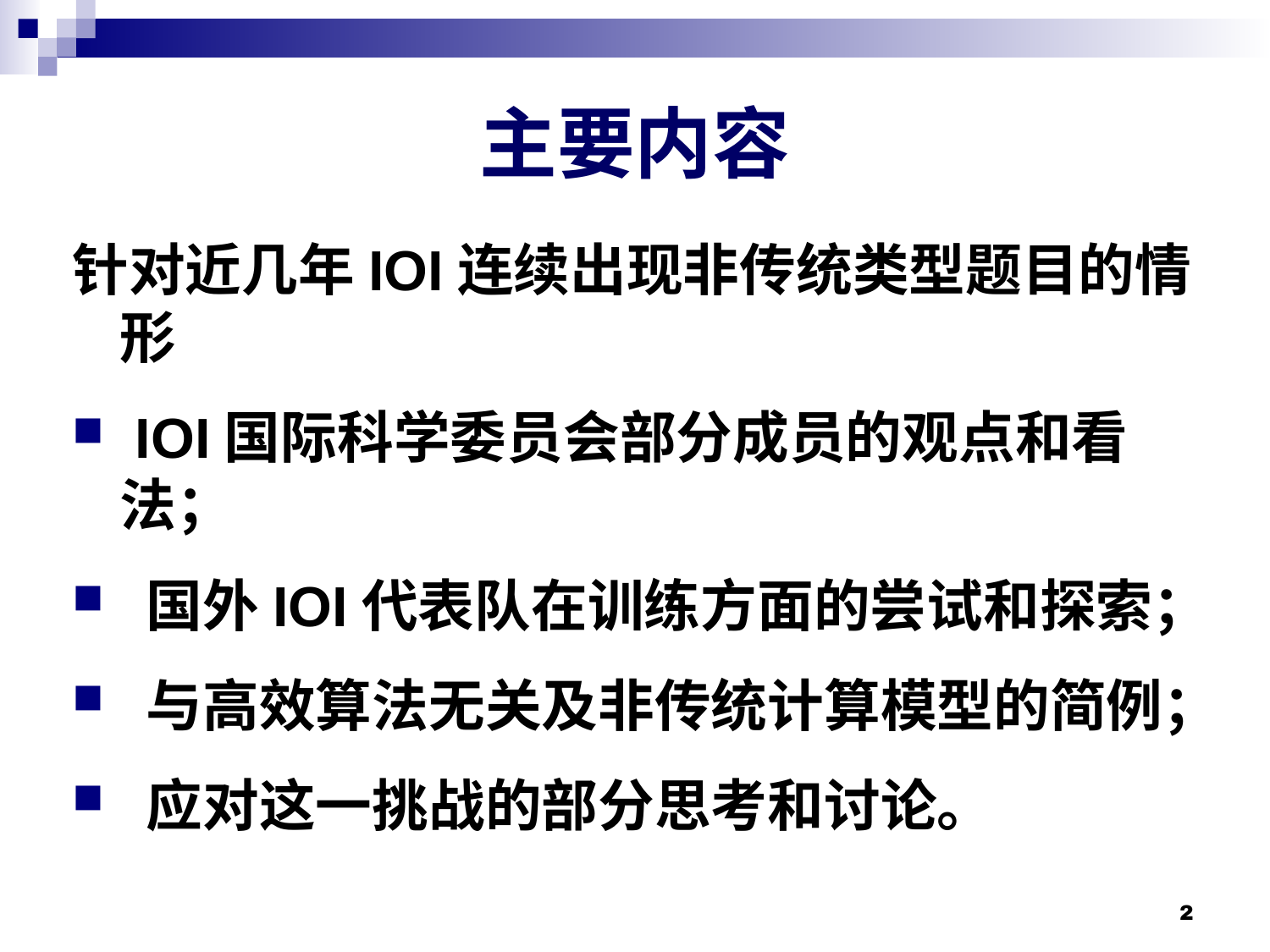

# 主要内容
针对近几年IOI连续出现非传统类型题目的情形
 IOI国际科学委员会部分成员的观点和看法；
 国外IOI代表队在训练方面的尝试和探索；
 与高效算法无关及非传统计算模型的简例；
 应对这一挑战的部分思考和讨论。

2